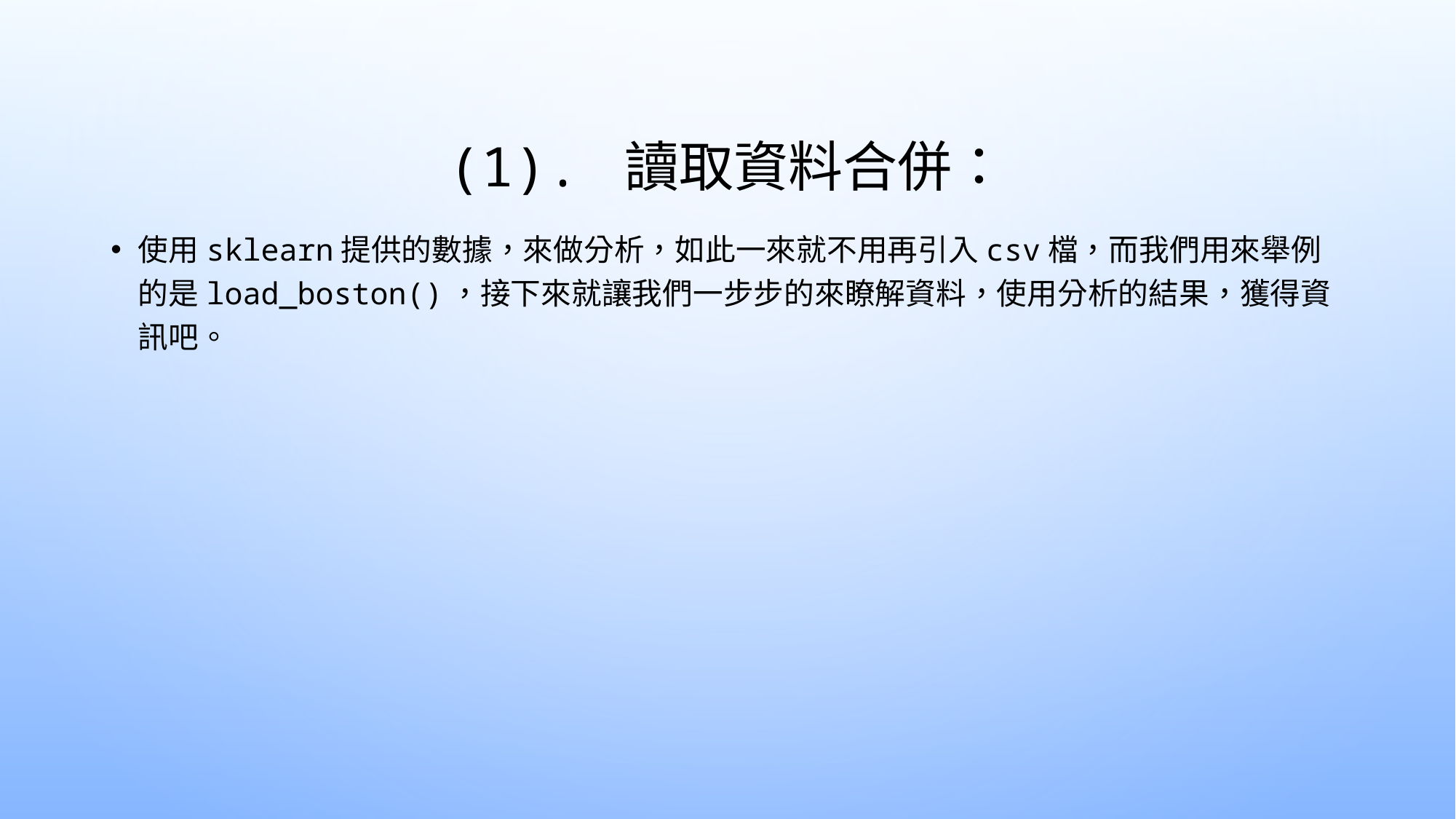

# (1). 讀取資料合併：
使用sklearn提供的數據，來做分析，如此一來就不用再引入csv檔，而我們用來舉例的是load_boston()，接下來就讓我們一步步的來瞭解資料，使用分析的結果，獲得資訊吧。